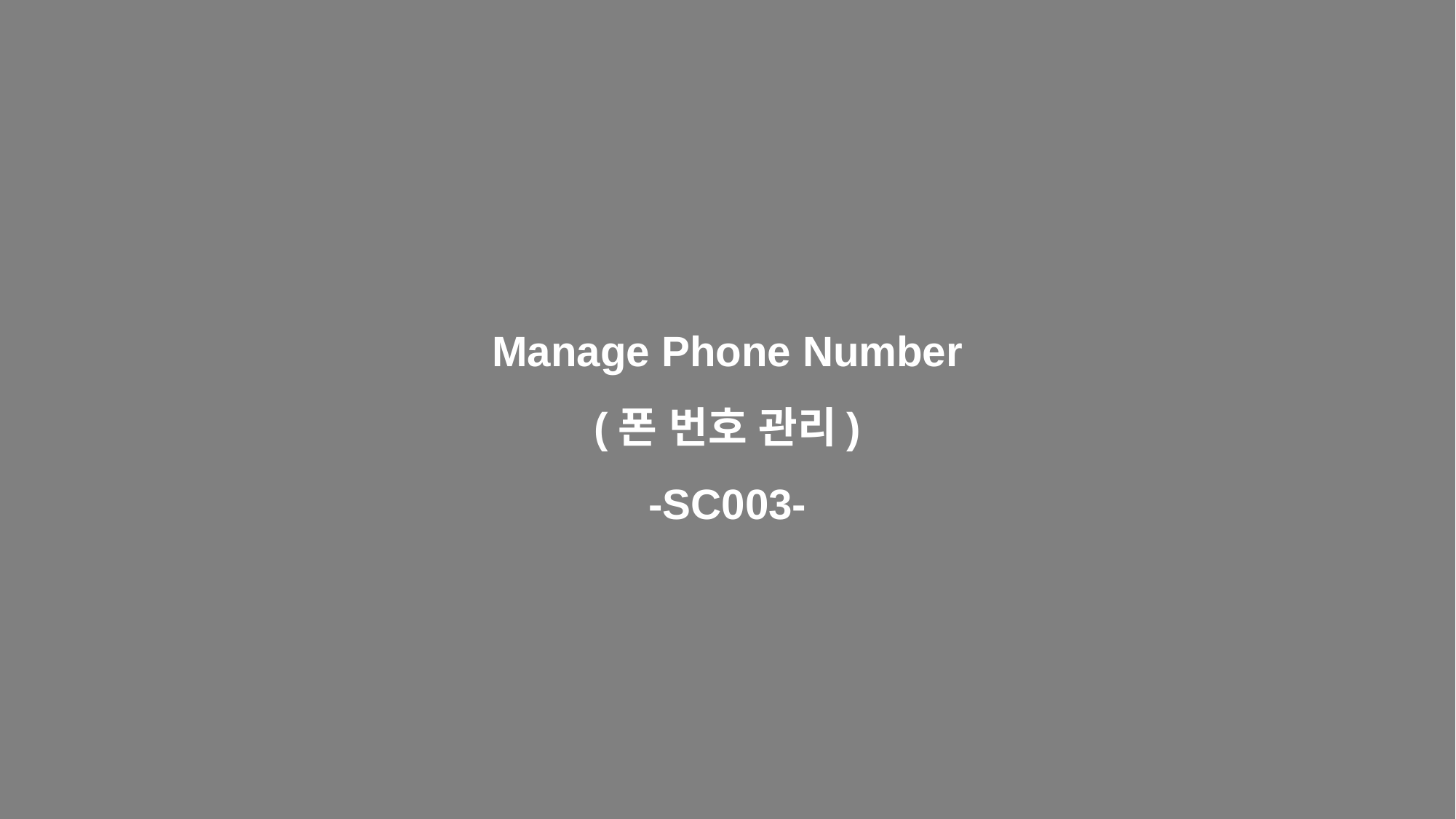

Manage Phone Number
(폰 번호 관리)
-SC003-